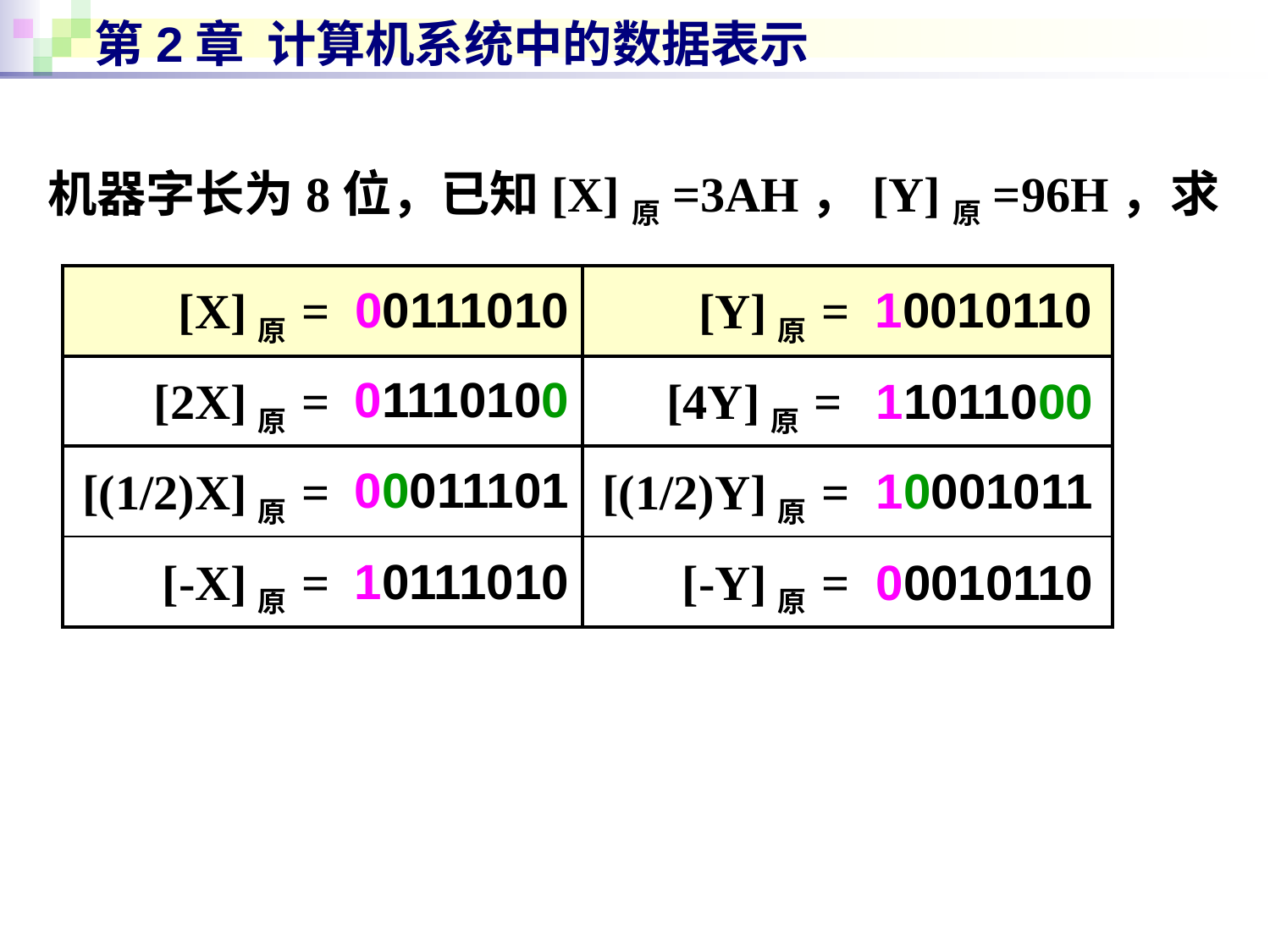

# 第2章  计算机系统中的数据表示
机器字长为8位，已知[X]原=3AH，[Y]原=96H，求
| [X]原 = | 00111010 | [Y]原 = | 10010110 |
| --- | --- | --- | --- |
| [2X]原 = |  | [4Y]原 = |  |
| [(1/2)X]原 = |  | [(1/2)Y]原 = |  |
| [-X]原 = |  | [-Y]原 = |  |
01110100
11011000
00011101
10001011
10111010
00010110
14